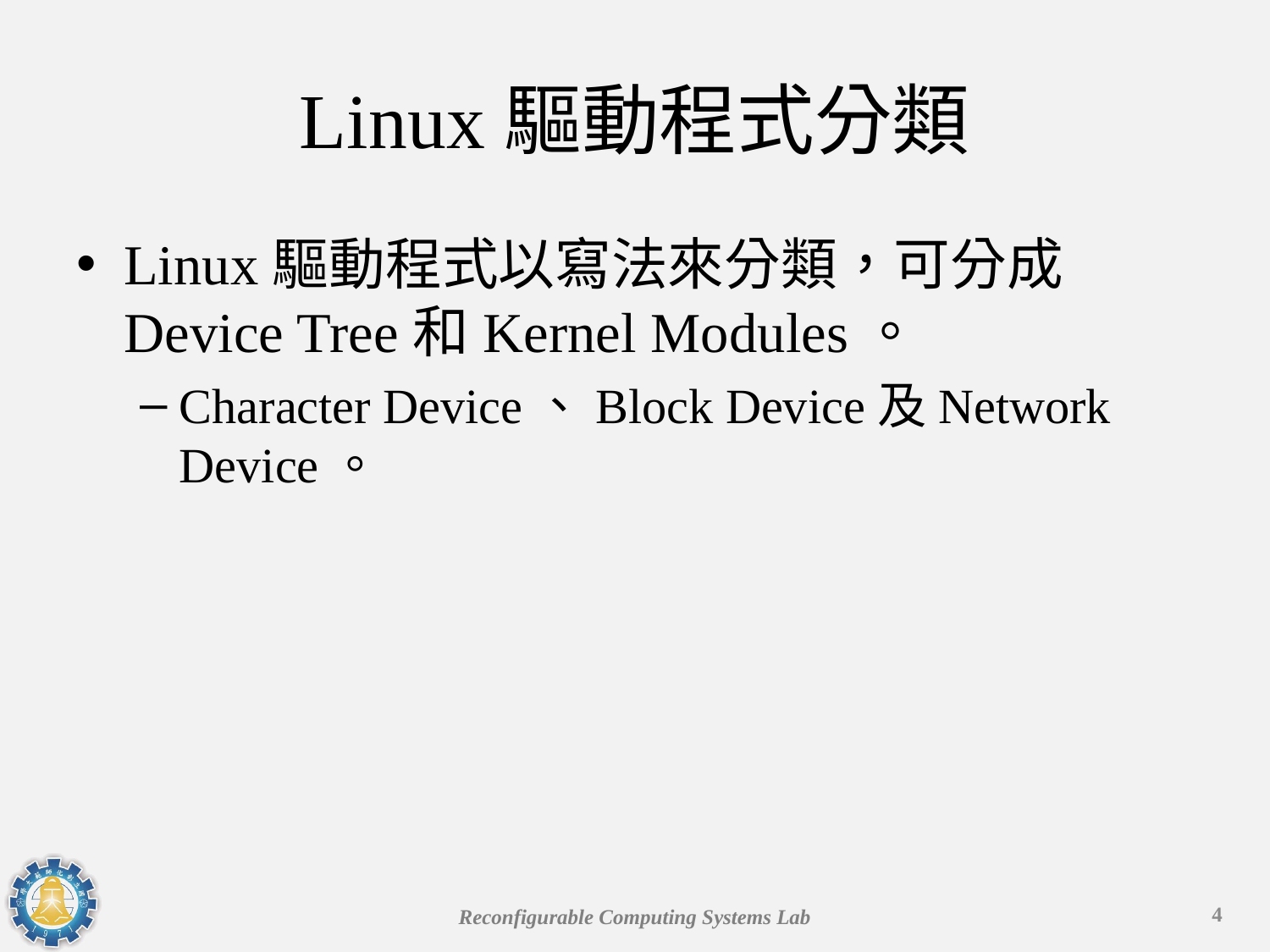

# Linux驅動程式分類
Linux驅動程式以寫法來分類，可分成Device Tree和Kernel Modules。
Character Device、Block Device及Network Device。

4